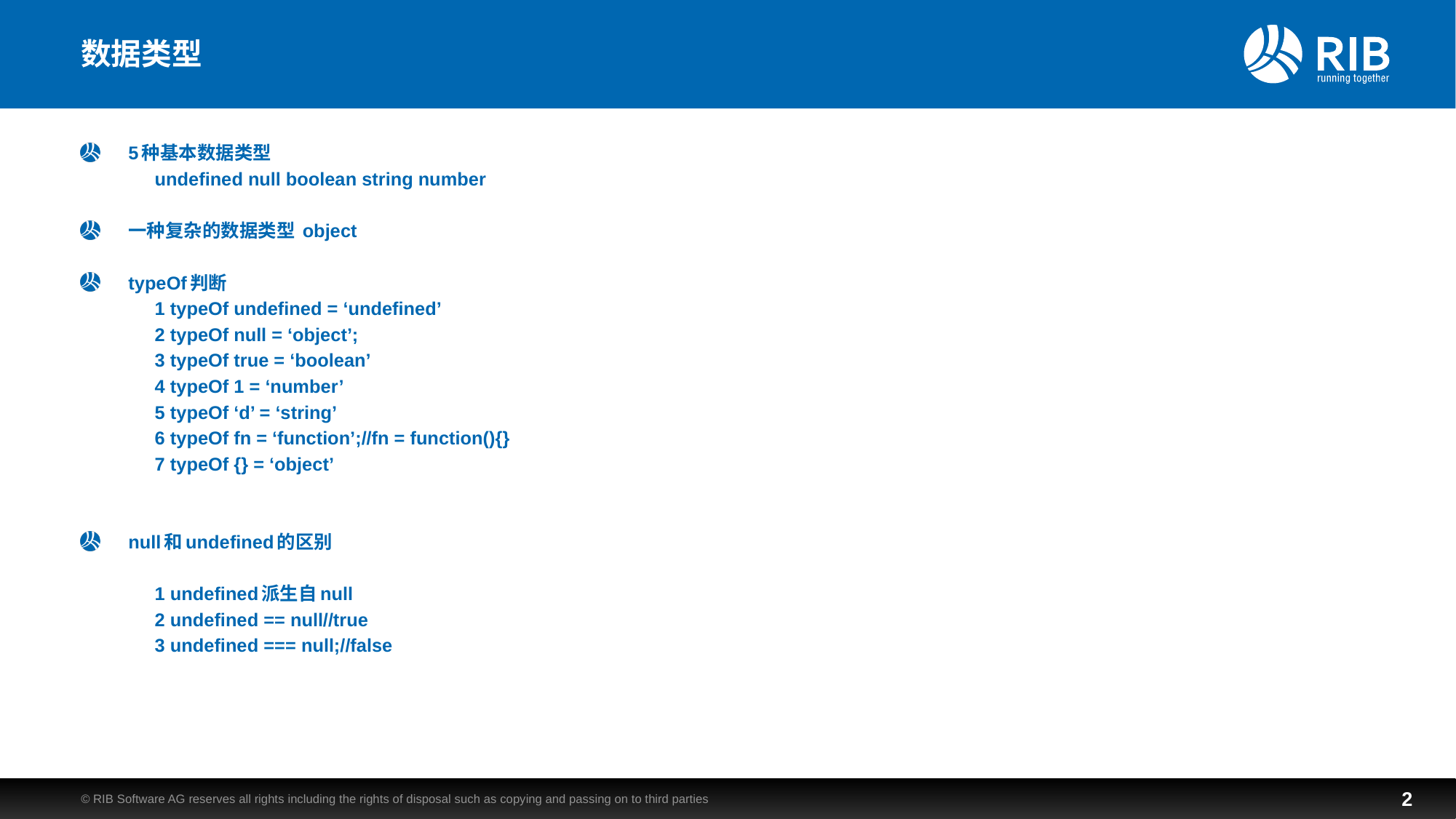

# 数据类型
5种基本数据类型
	undefined null boolean string number

一种复杂的数据类型 object

typeOf判断
	1 typeOf undefined = ‘undefined’
	2 typeOf null = ‘object’;
	3 typeOf true = ‘boolean’
	4 typeOf 1 = ‘number’
	5 typeOf ‘d’ = ‘string’
	6 typeOf fn = ‘function’;//fn = function(){}
	7 typeOf {} = ‘object’

null和undefined的区别

	1 undefined派生自null
	2 undefined == null//true
	3 undefined === null;//false

© RIB Software AG reserves all rights including the rights of disposal such as copying and passing on to third parties
2